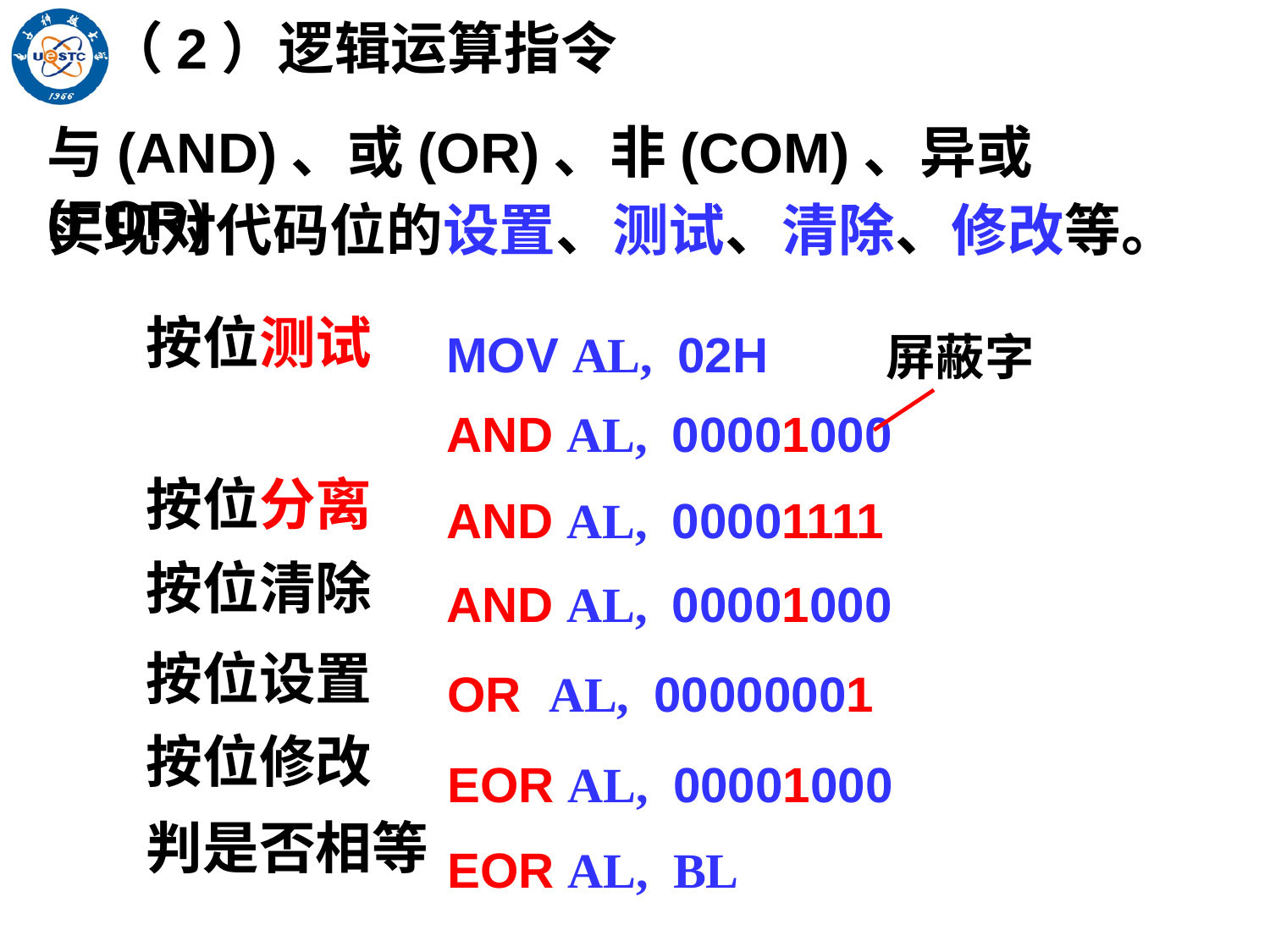

（2）逻辑运算指令
与(AND)、或(OR)、非(COM)、异或(EOR)
实现对代码位的设置、测试、清除、修改等。
MOV AL,  02H
按位测试
屏蔽字
AND AL,  00001000

AND AL,  00001111
按位分离
按位清除
AND AL,  00001000
OR  AL,  00000001
按位设置
按位修改
EOR AL,  00001000
判是否相等
EOR AL,  BL